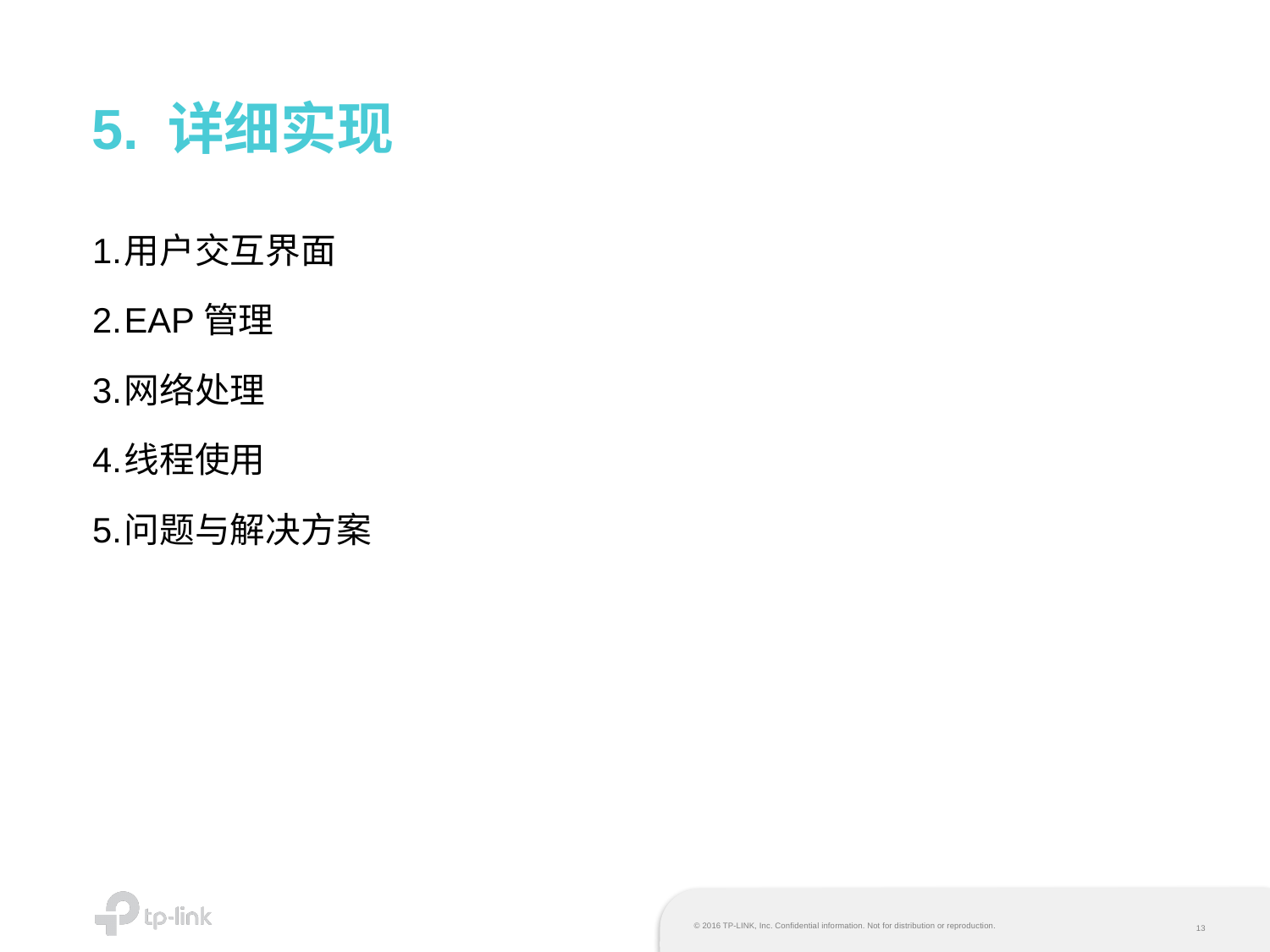

5. 详细实现
用户交互界面
EAP管理
网络处理
线程使用
问题与解决方案